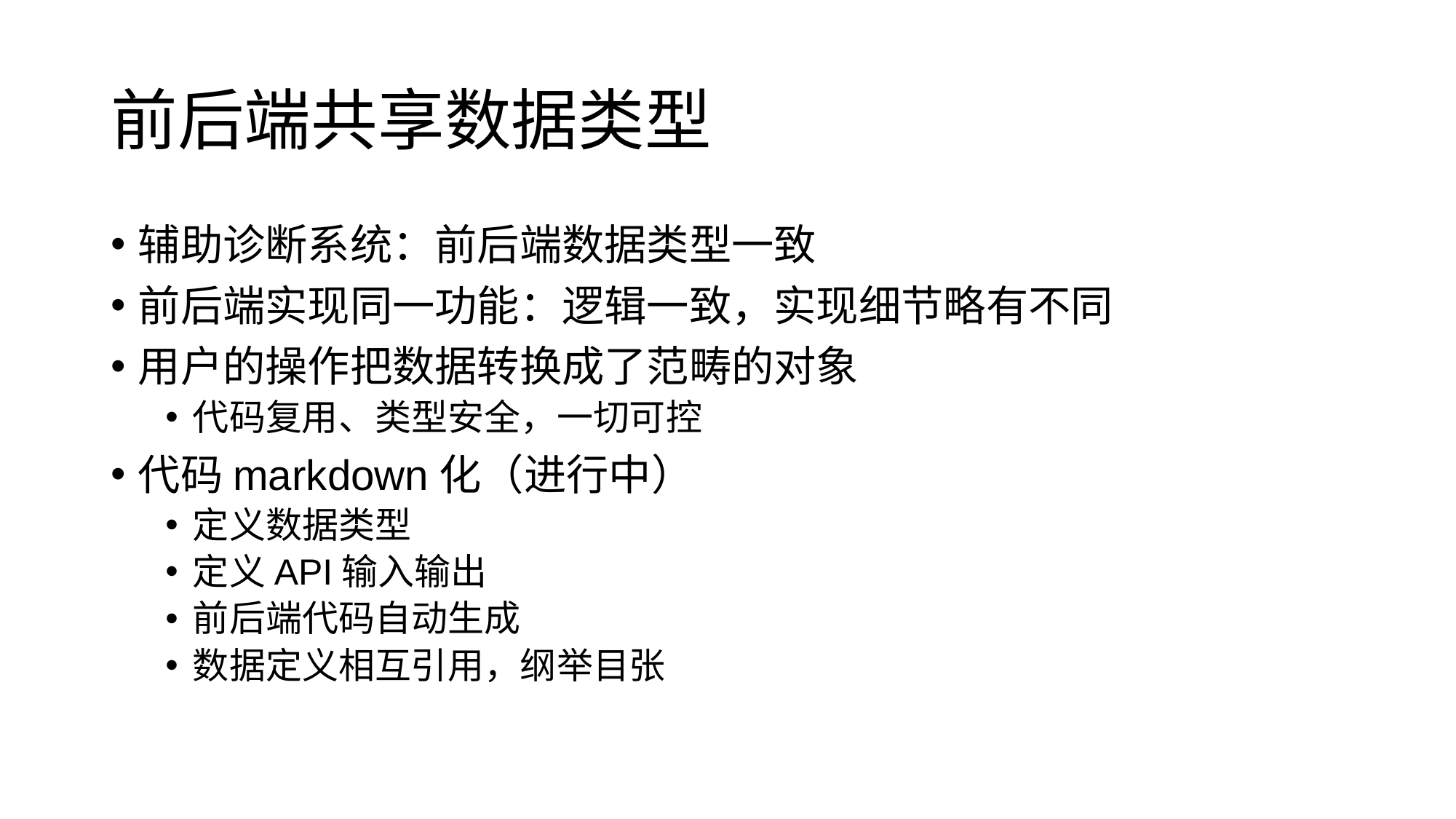

# 前后端共享数据类型
辅助诊断系统：前后端数据类型一致
前后端实现同一功能：逻辑一致，实现细节略有不同
用户的操作把数据转换成了范畴的对象
代码复用、类型安全，一切可控
代码markdown化（进行中）
定义数据类型
定义API输入输出
前后端代码自动生成
数据定义相互引用，纲举目张